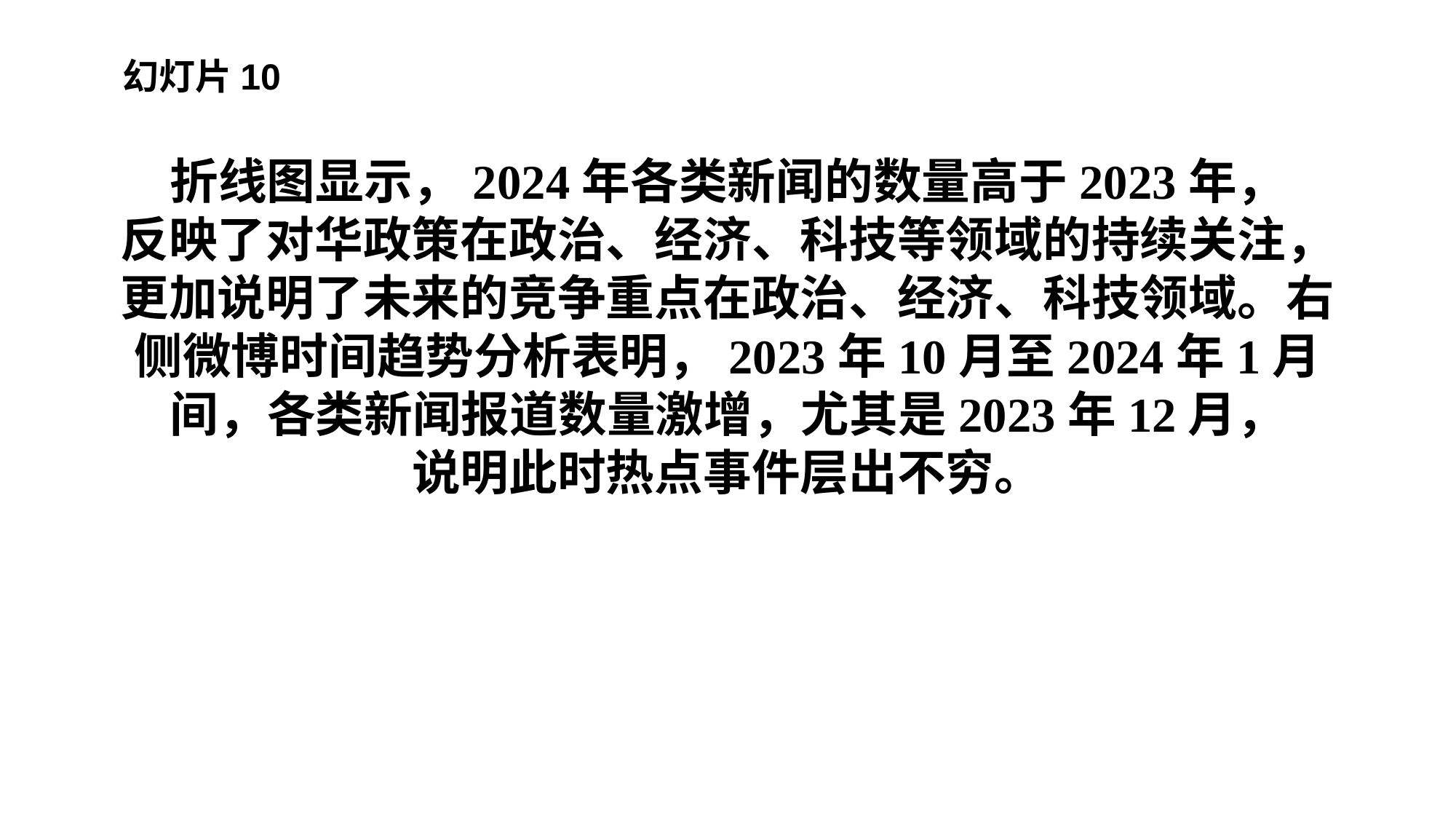

幻灯片10
折线图显示，2024年各类新闻的数量高于2023年，
反映了对华政策在政治、经济、科技等领域的持续关注，更加说明了未来的竞争重点在政治、经济、科技领域。右侧微博时间趋势分析表明，2023年10月至2024年1月间，各类新闻报道数量激增，尤其是2023年12月，
说明此时热点事件层出不穷。